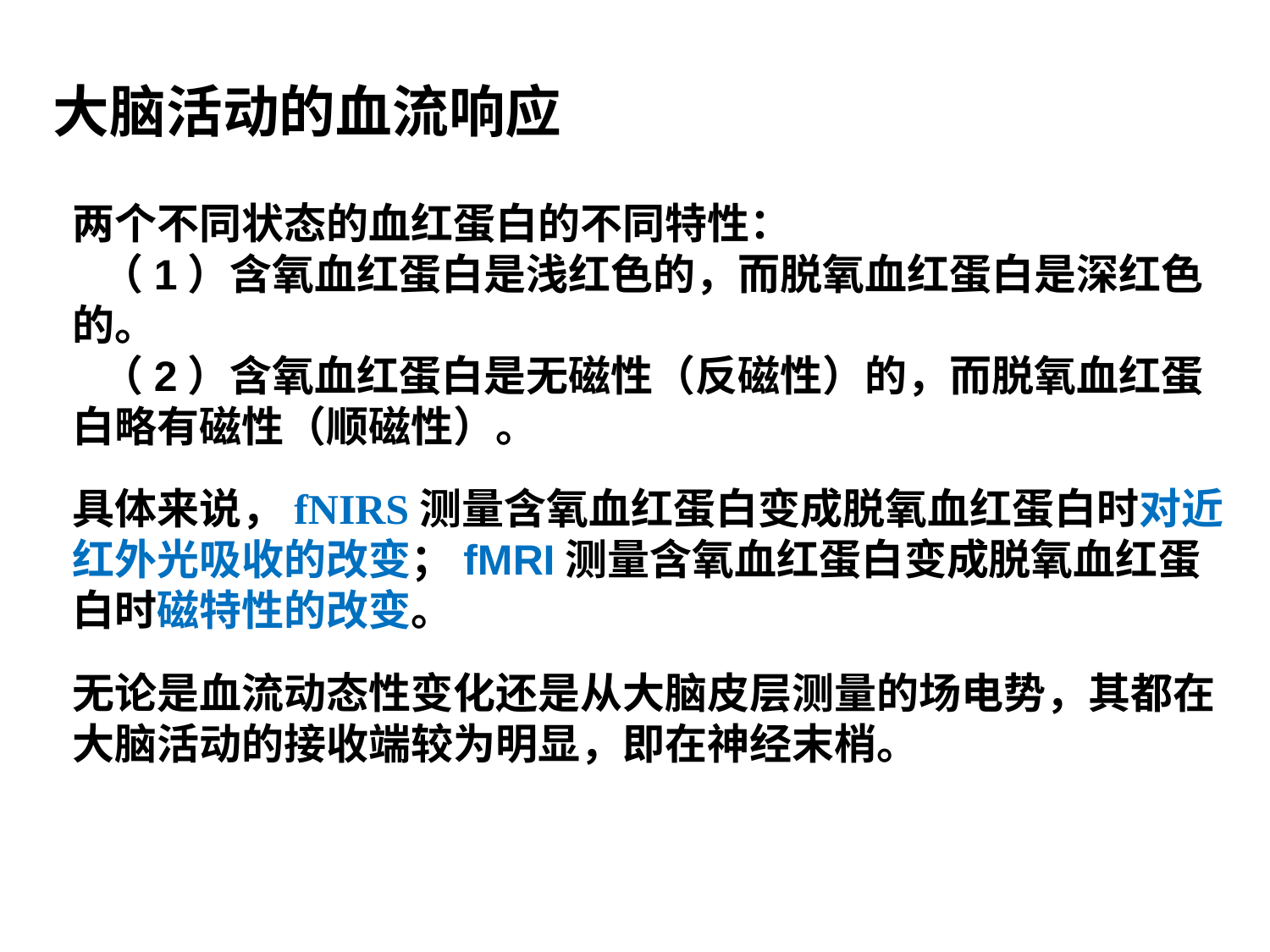

# 大脑活动的血流响应
两个不同状态的血红蛋白的不同特性：
  （1）含氧血红蛋白是浅红色的，而脱氧血红蛋白是深红色的。
  （2）含氧血红蛋白是无磁性（反磁性）的，而脱氧血红蛋白略有磁性（顺磁性）。
具体来说，fNIRS测量含氧血红蛋白变成脱氧血红蛋白时对近红外光吸收的改变；fMRI测量含氧血红蛋白变成脱氧血红蛋白时磁特性的改变。
无论是血流动态性变化还是从大脑皮层测量的场电势，其都在大脑活动的接收端较为明显，即在神经末梢。